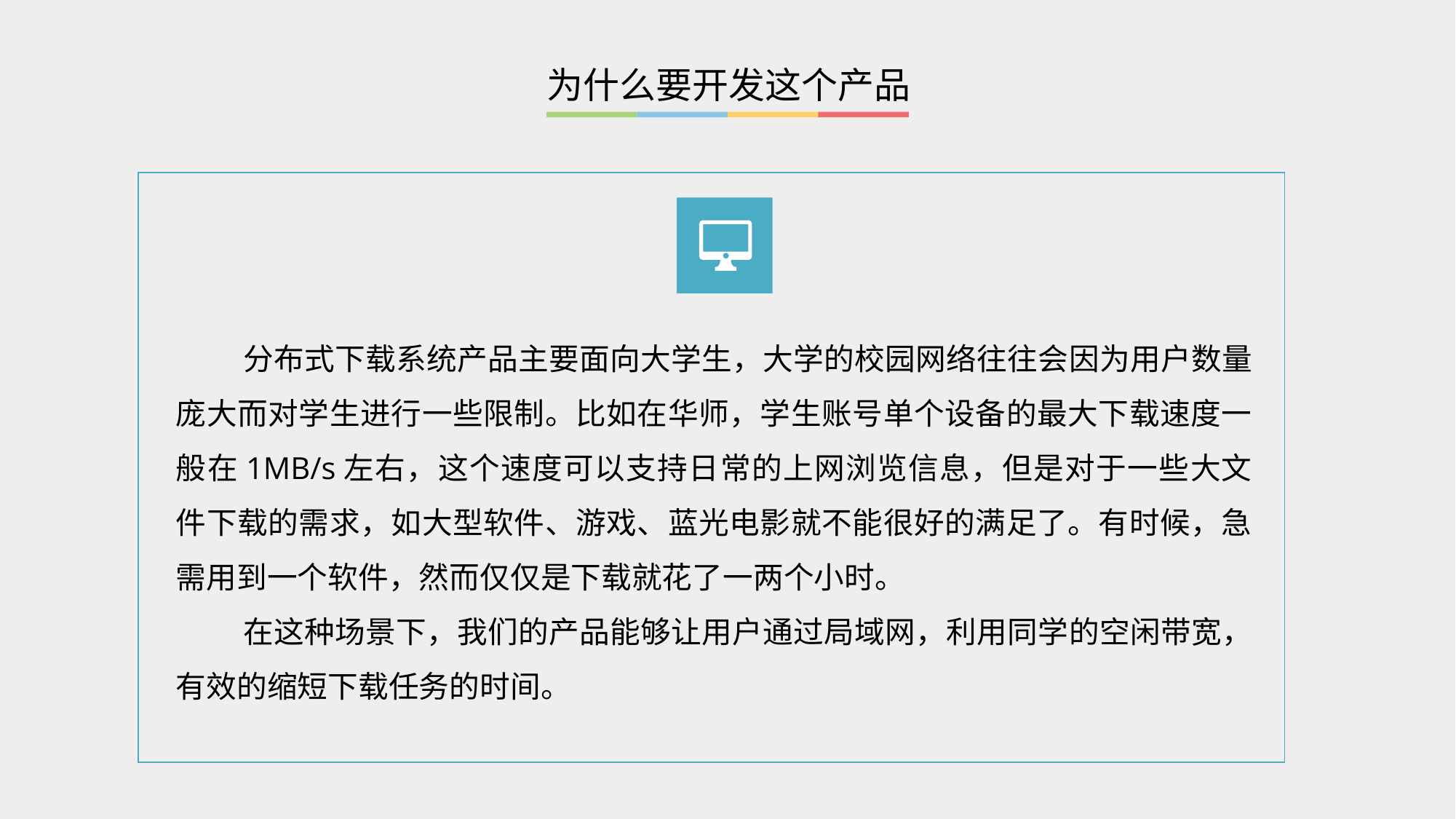

为什么要开发这个产品

    分布式下载系统产品主要面向大学生，大学的校园网络往往会因为用户数量庞大而对学生进行一些限制。比如在华师，学生账号单个设备的最大下载速度一般在1MB/s左右，这个速度可以支持日常的上网浏览信息，但是对于一些大文件下载的需求，如大型软件、游戏、蓝光电影就不能很好的满足了。有时候，急需用到一个软件，然而仅仅是下载就花了一两个小时。
    在这种场景下，我们的产品能够让用户通过局域网，利用同学的空闲带宽，有效的缩短下载任务的时间。